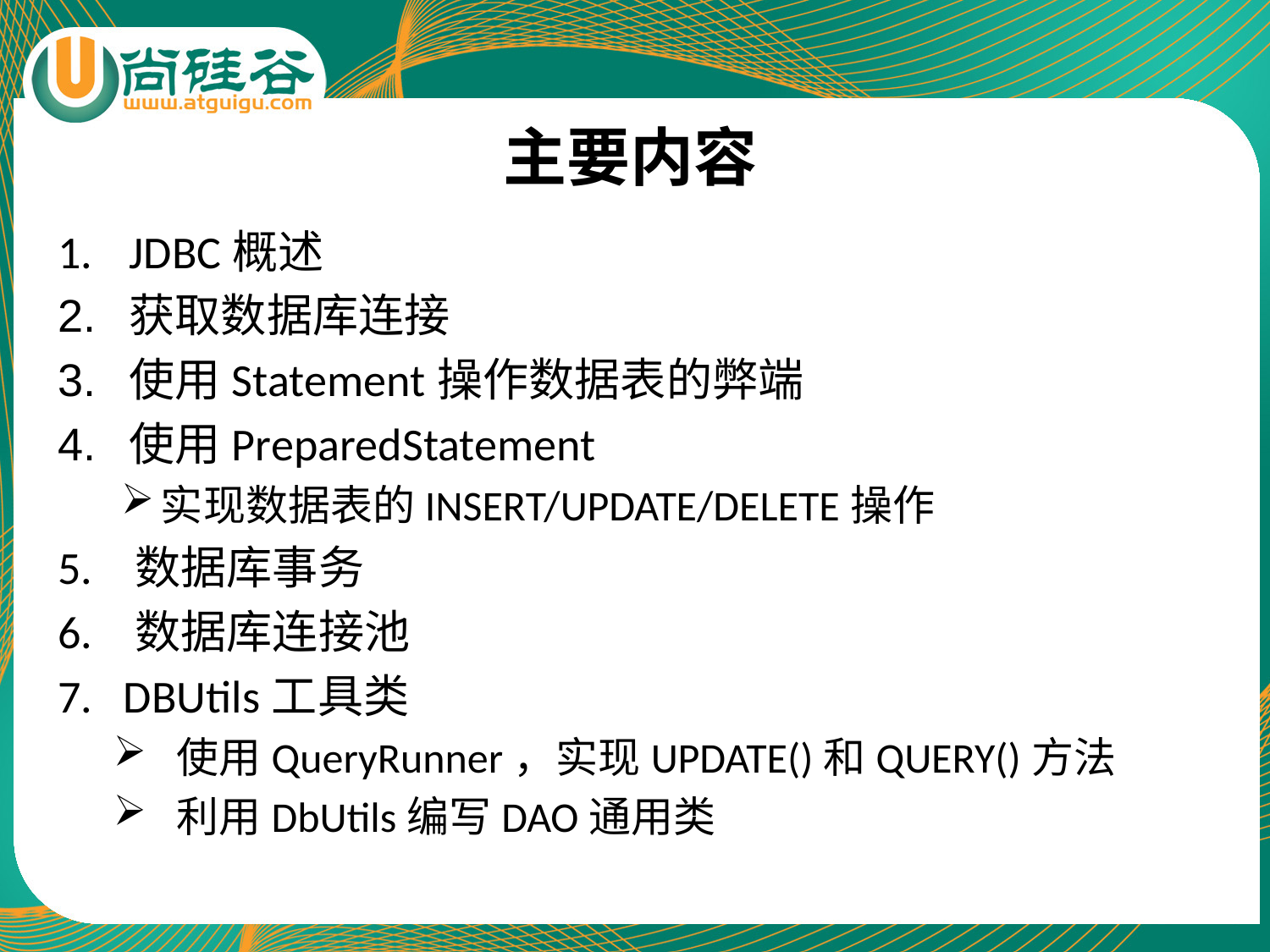

# 主要内容
JDBC概述
获取数据库连接
使用Statement操作数据表的弊端
使用PreparedStatement
实现数据表的INSERT/UPDATE/DELETE操作
5.   数据库事务
6.   数据库连接池
7.   DBUtils工具类
使用QueryRunner，实现UPDATE()和QUERY()方法
利用DbUtils编写DAO通用类